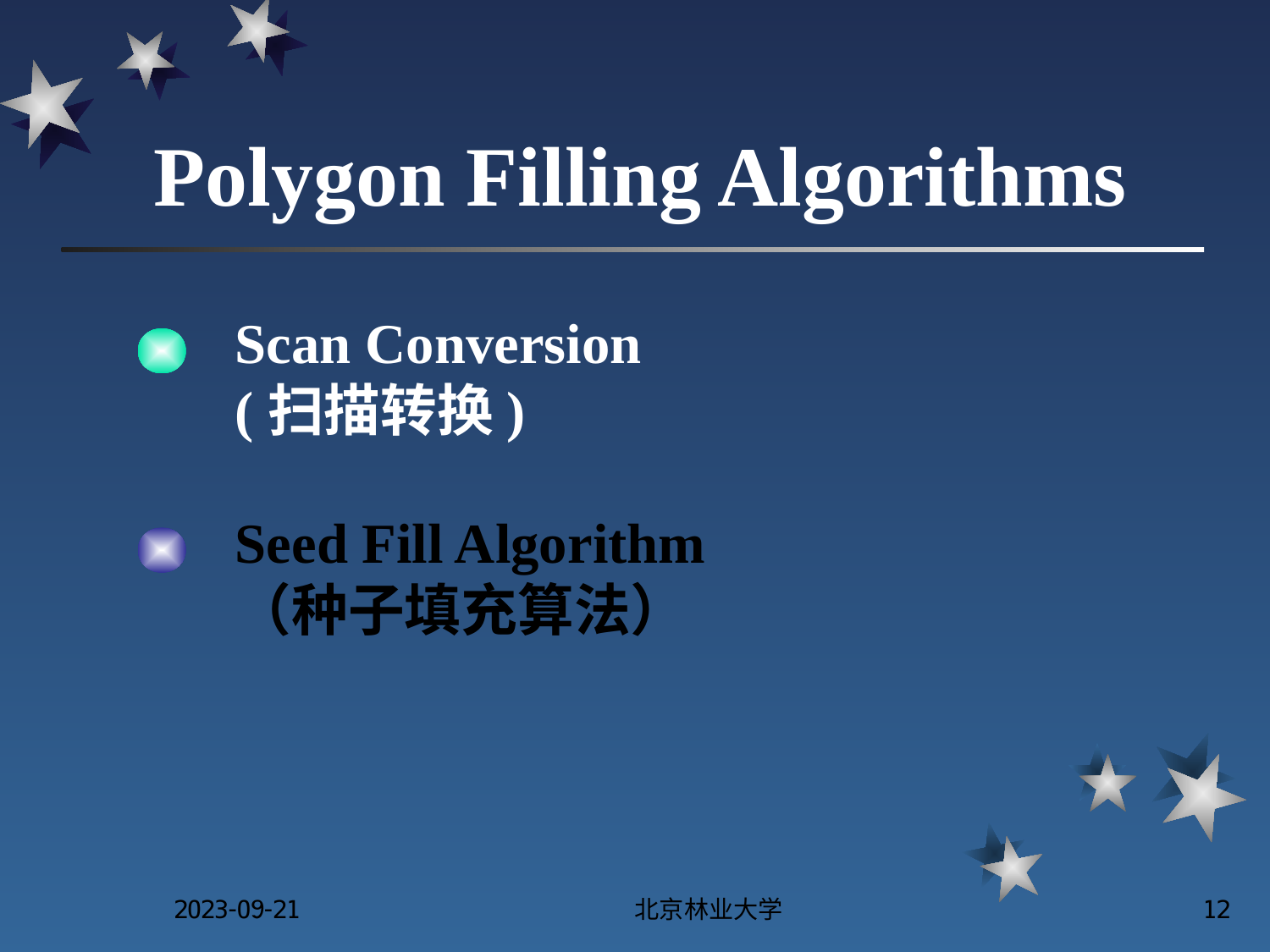

# Polygon Filling Algorithms
Scan Conversion
(扫描转换)

Seed Fill Algorithm
（种子填充算法）

2023-09-21
北京林业大学
12